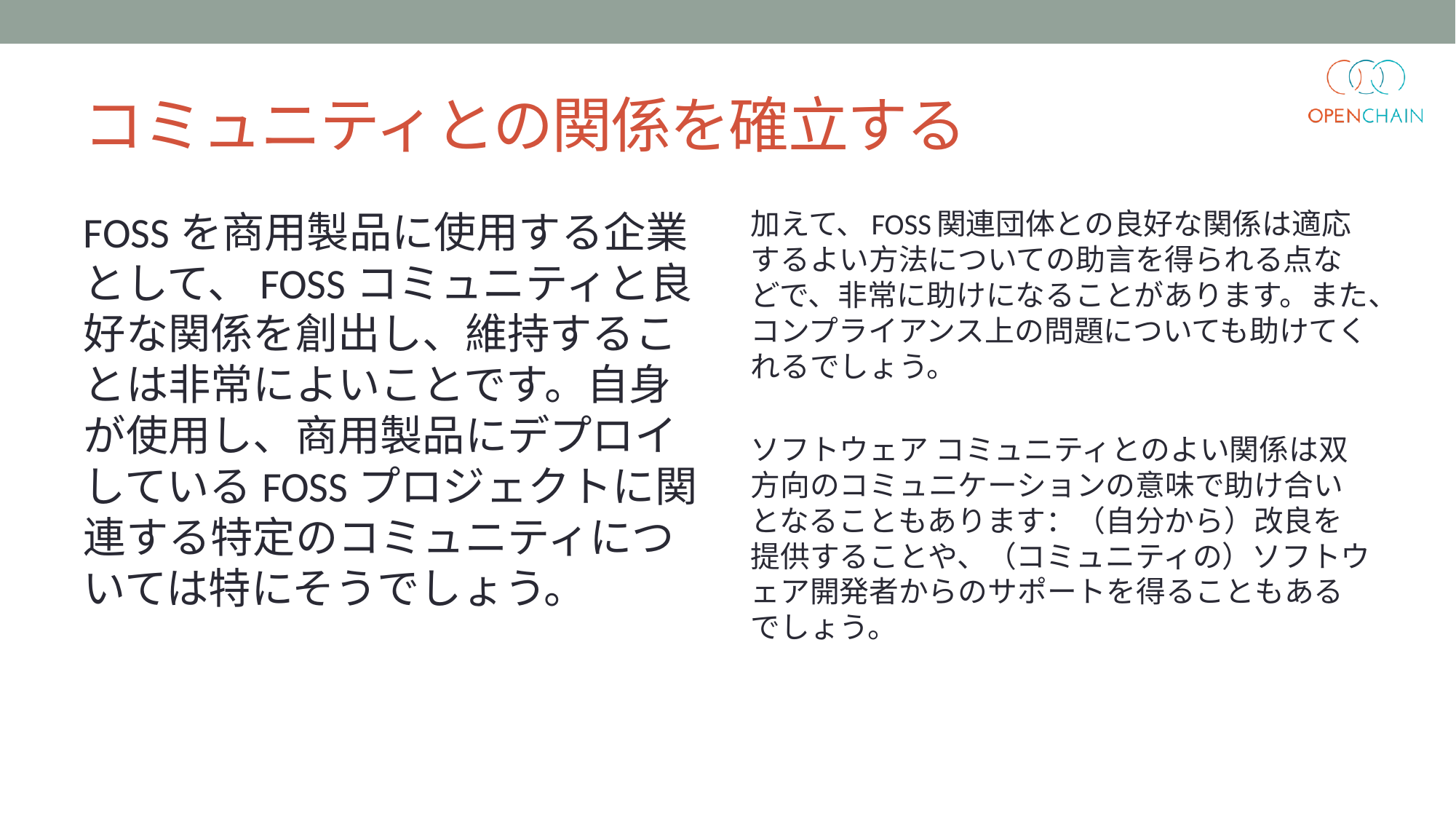

# コミュニティとの関係を確立する
FOSSを商用製品に使用する企業として、FOSSコミュニティと良好な関係を創出し、維持することは非常によいことです。自身が使用し、商用製品にデプロイしているFOSSプロジェクトに関連する特定のコミュニティについては特にそうでしょう。

加えて、FOSS関連団体との良好な関係は適応するよい方法についての助言を得られる点などで、非常に助けになることがあります。また、コンプライアンス上の問題についても助けてくれるでしょう。

ソフトウェア コミュニティとのよい関係は双方向のコミュニケーションの意味で助け合いとなることもあります：（自分から）改良を提供することや、（コミュニティの）ソフトウェア開発者からのサポートを得ることもあるでしょう。